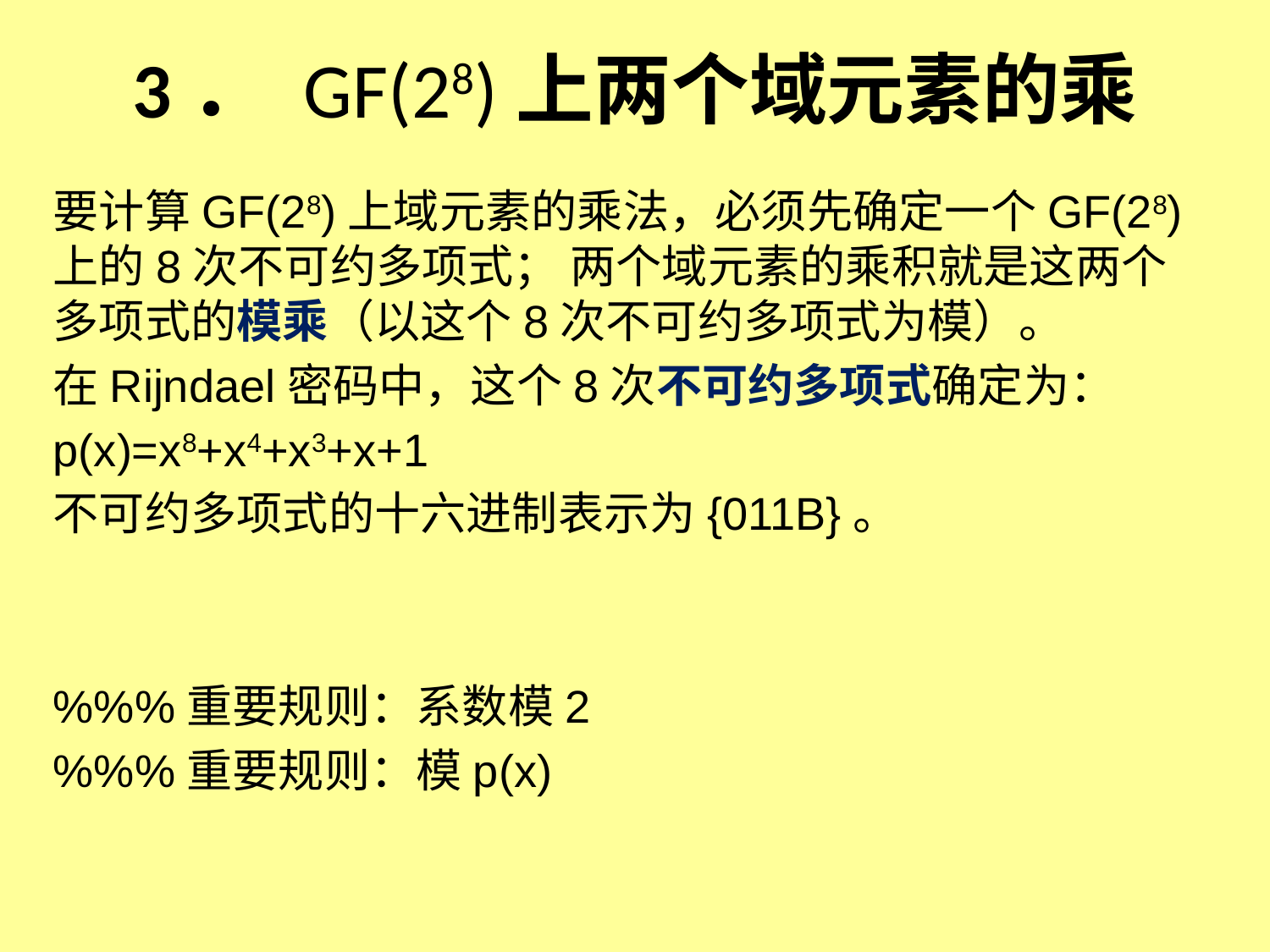

# 3． GF(28)上两个域元素的乘
要计算GF(28)上域元素的乘法，必须先确定一个GF(28)上的8次不可约多项式； 两个域元素的乘积就是这两个多项式的模乘（以这个8次不可约多项式为模）。
在Rijndael密码中，这个8次不可约多项式确定为：
p(x)=x8+x4+x3+x+1
不可约多项式的十六进制表示为{011B}。

%%%重要规则：系数模2
%%%重要规则：模p(x)